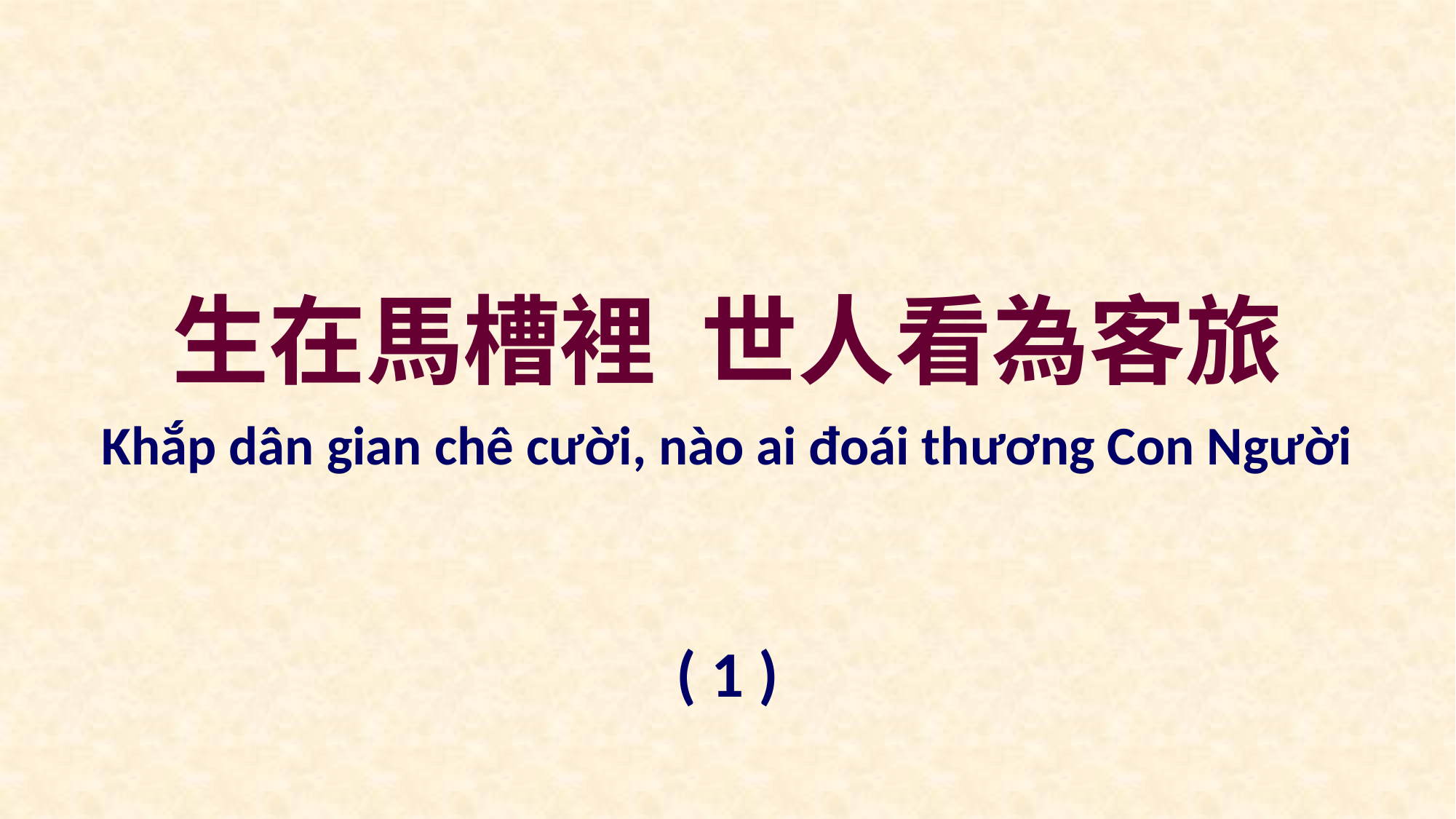

生在馬槽裡  世人看為客旅
Khắp dân gian chê cười, nào ai đoái thương Con Người
( 1 )